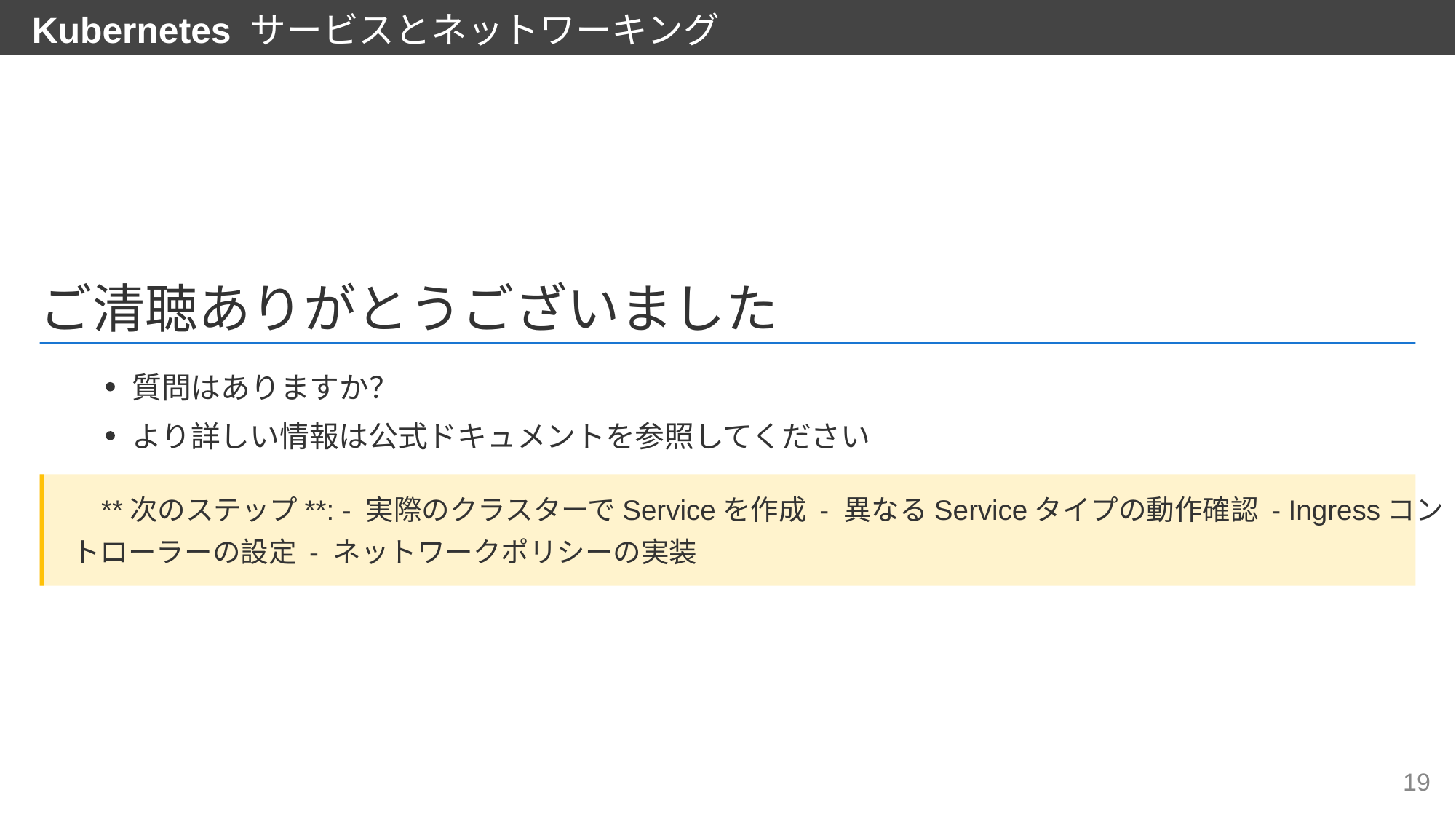

Kubernetes サービスとネットワーキング
ご清聴ありがとうございました

質問はありますか？

より詳しい情報は公式ドキュメントを参照してください

 **次のステップ**: - 実際のクラスターでServiceを作成 - 異なるServiceタイプの動作確認 - Ingressコン
トローラーの設定 - ネットワークポリシーの実装
19